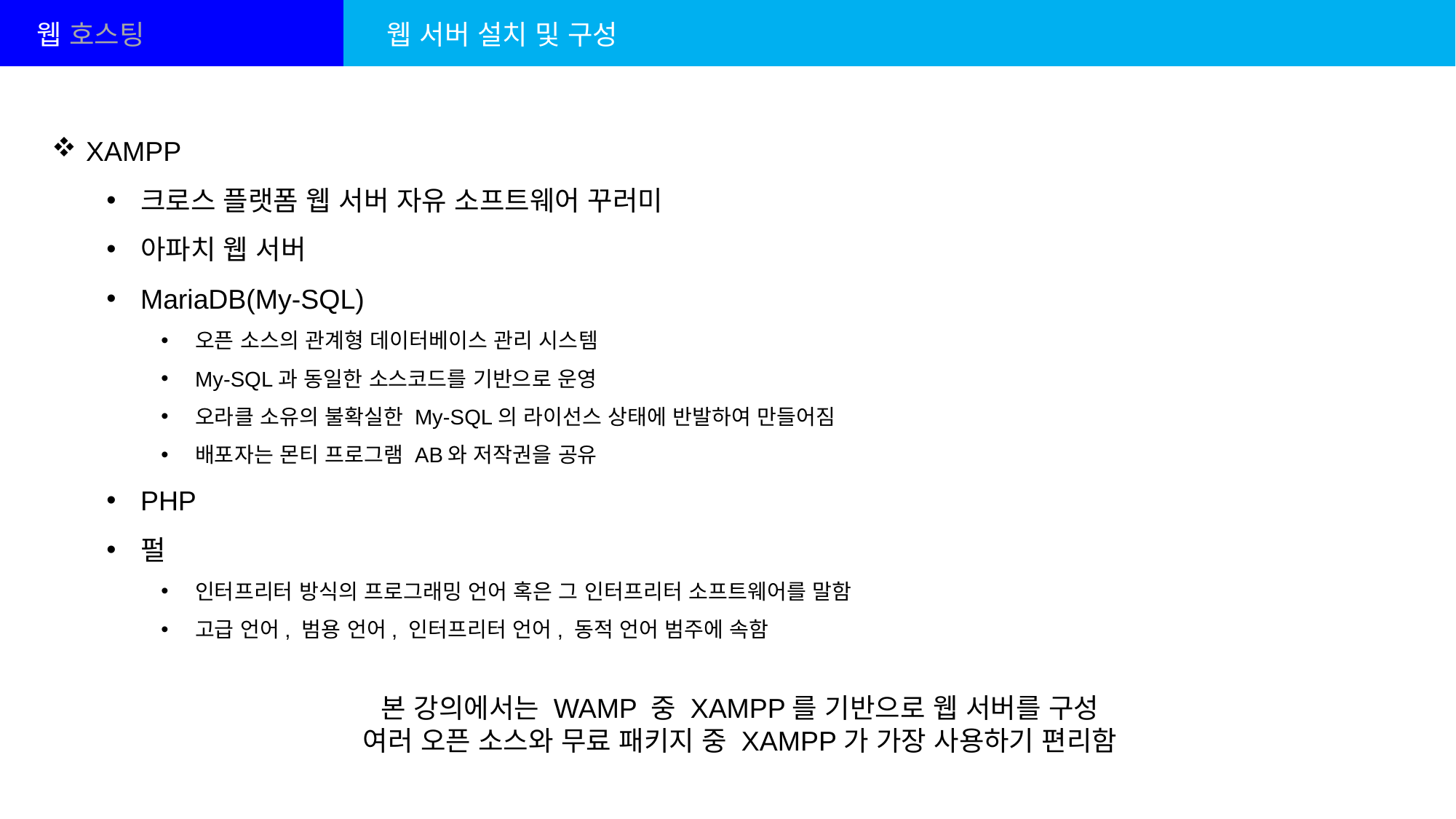

웹 호스팅
웹 서버 설치 및 구성
XAMPP
크로스 플랫폼 웹 서버 자유 소프트웨어 꾸러미
아파치 웹 서버
MariaDB(My-SQL)
오픈 소스의 관계형 데이터베이스 관리 시스템
My-SQL과 동일한 소스코드를 기반으로 운영
오라클 소유의 불확실한 My-SQL의 라이선스 상태에 반발하여 만들어짐
배포자는 몬티 프로그램 AB와 저작권을 공유
PHP
펄
인터프리터 방식의 프로그래밍 언어 혹은 그 인터프리터 소프트웨어를 말함
고급 언어, 범용 언어, 인터프리터 언어, 동적 언어 범주에 속함
본 강의에서는 WAMP 중 XAMPP를 기반으로 웹 서버를 구성
여러 오픈 소스와 무료 패키지 중 XAMPP가 가장 사용하기 편리함